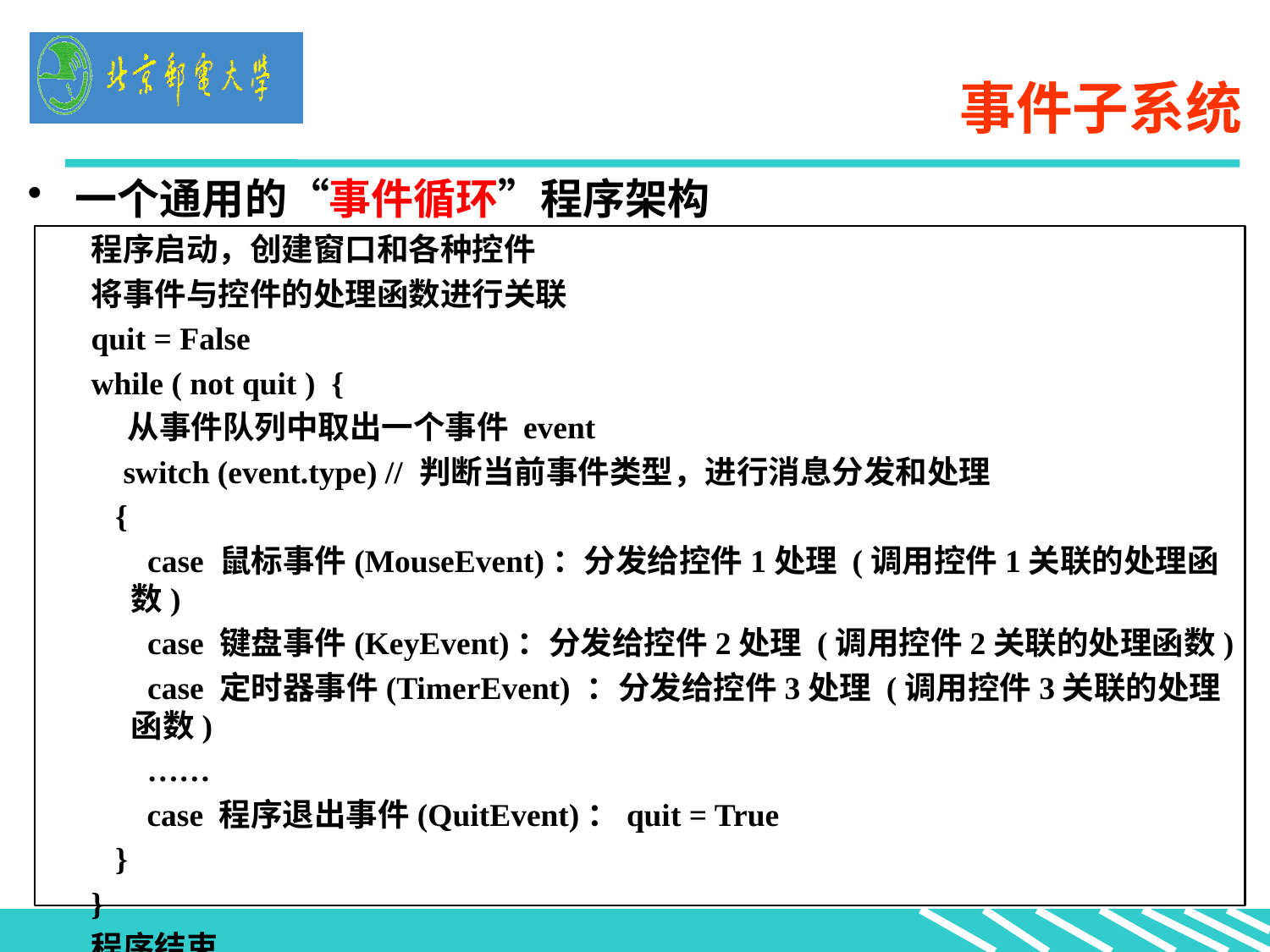

# 事件子系统
一个通用的“事件循环”程序架构
程序启动，创建窗口和各种控件
将事件与控件的处理函数进行关联
quit = False
while ( not quit )  {
    从事件队列中取出一个事件 event
    switch (event.type) // 判断当前事件类型，进行消息分发和处理
   {
       case 鼠标事件(MouseEvent)：分发给控件1处理 (调用控件1关联的处理函数)
       case 键盘事件(KeyEvent)：分发给控件2处理 (调用控件2关联的处理函数)
       case 定时器事件(TimerEvent) ：分发给控件3处理 (调用控件3关联的处理函数)
	  ……
	  case 程序退出事件(QuitEvent)：quit = True
   }
}
程序结束